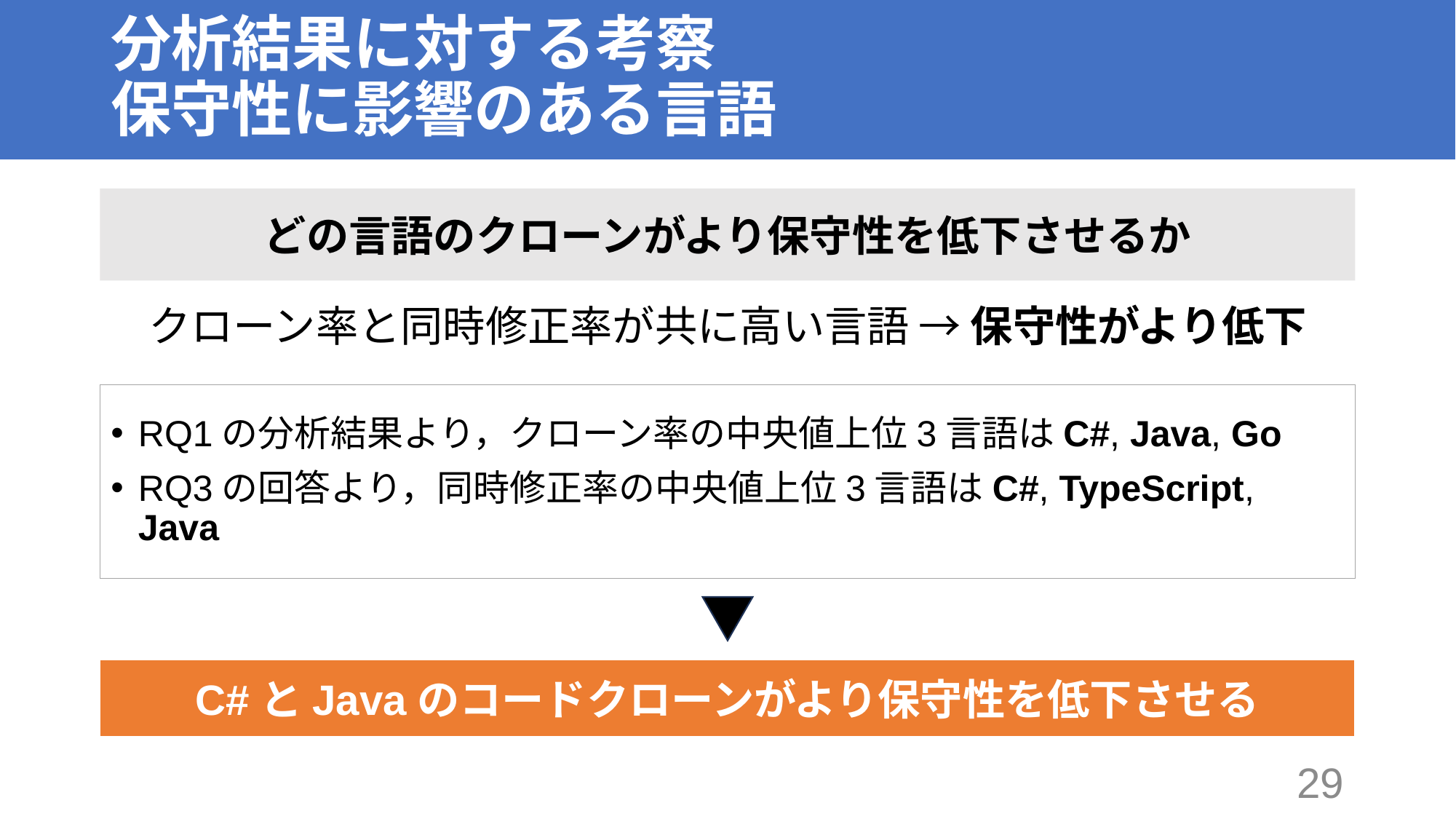

# 分析結果に対する考察 保守性に影響のある言語
どの言語のクローンがより保守性を低下させるか
クローン率と同時修正率が共に高い言語 → 保守性がより低下
RQ1の分析結果より，クローン率の中央値上位3言語はC#, Java, Go
RQ3の回答より，同時修正率の中央値上位3言語はC#, TypeScript, Java

C#とJavaのコードクローンがより保守性を低下させる
29